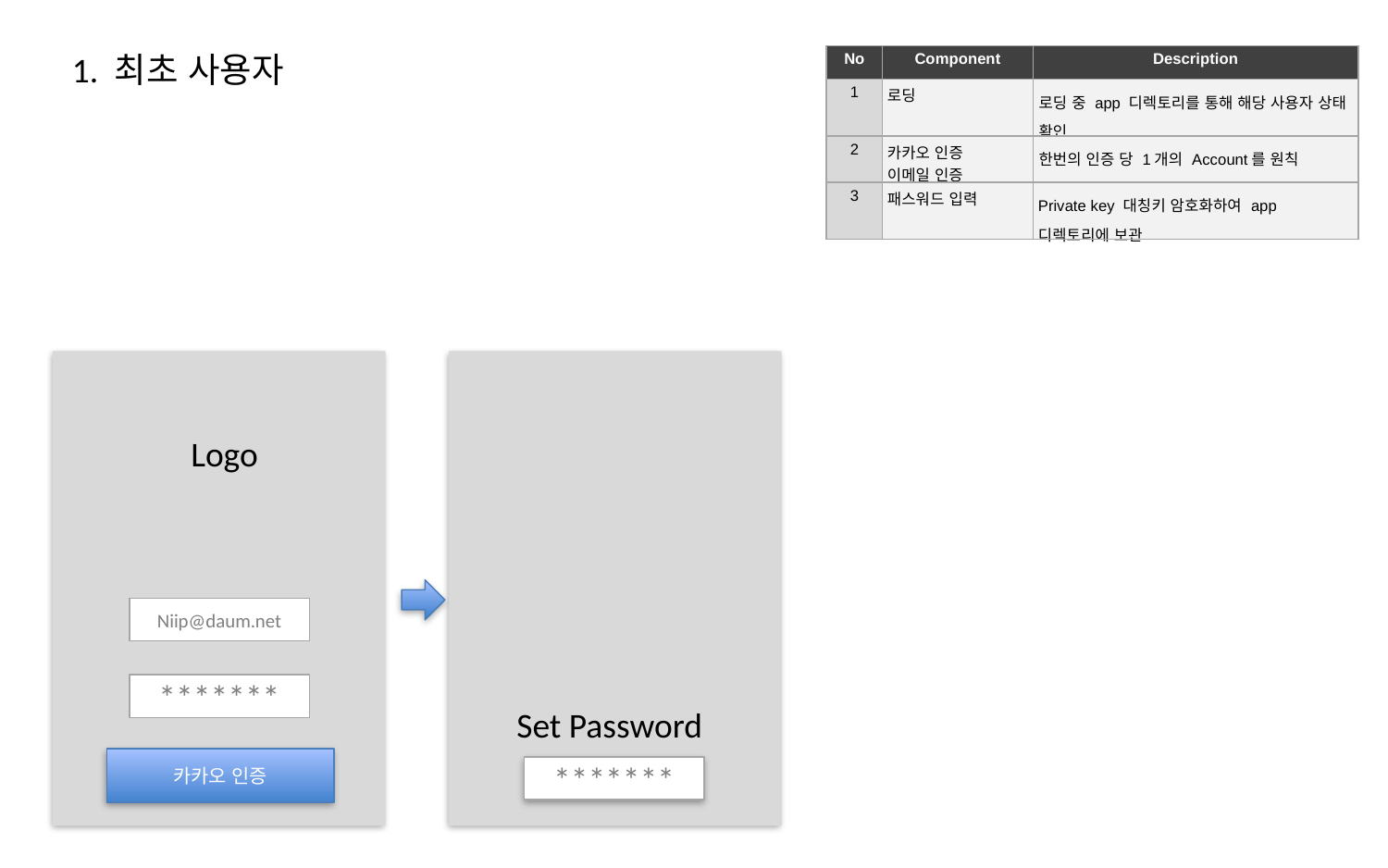

1. 최초 사용자
| No | Component | Description |
| --- | --- | --- |
| 1 | 로딩 | 로딩 중 app 디렉토리를 통해 해당 사용자 상태 확인 |
| 2 | 카카오 인증 이메일 인증 | 한번의 인증 당 1개의 Account를 원칙 |
| 3 | 패스워드 입력 | Private key 대칭키 암호화하여 app 디렉토리에 보관 |

Logo

Niip@daum.net
*******
Set Password
카카오 인증
*******